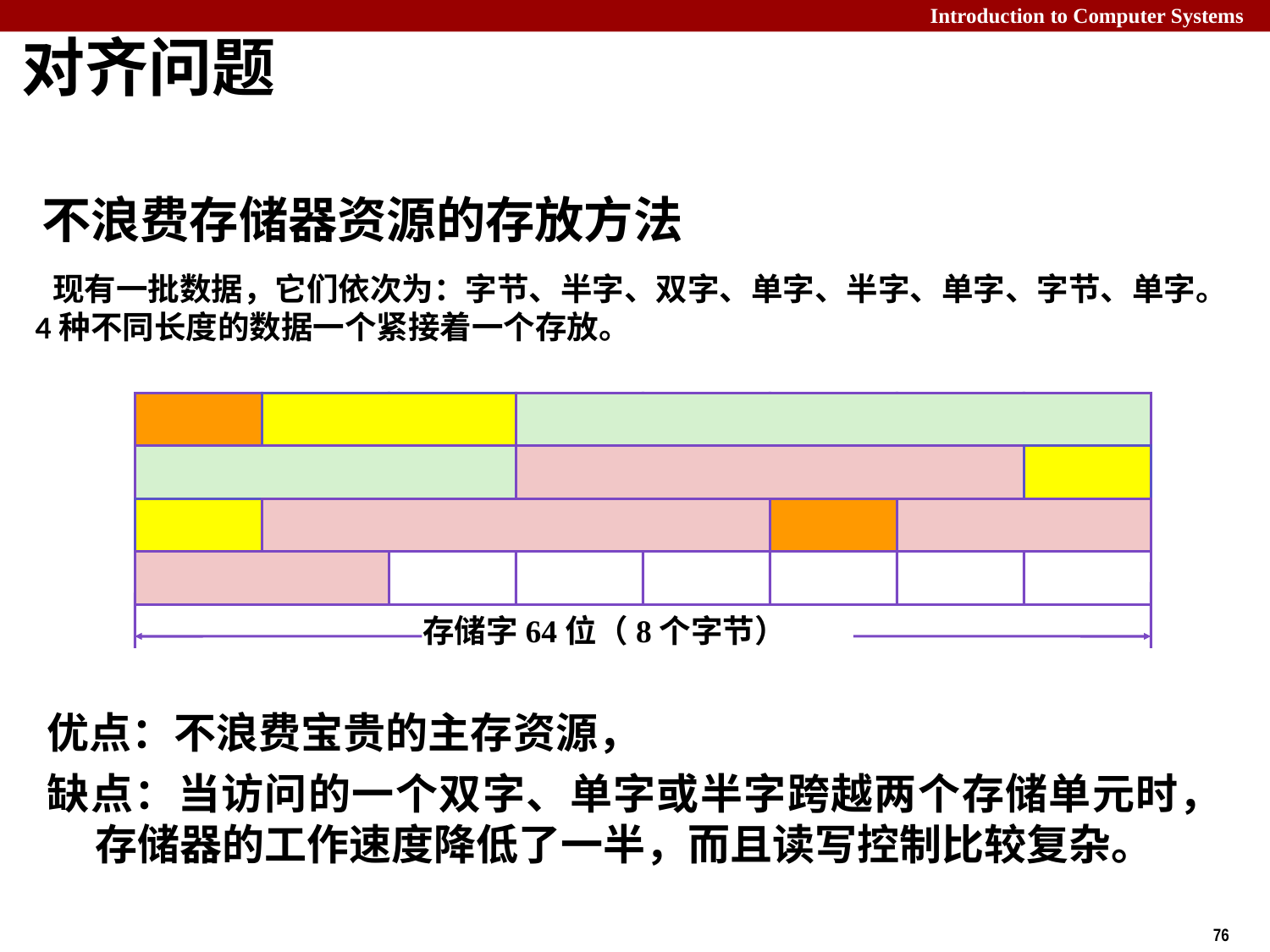

对齐问题
# 不浪费存储器资源的存放方法
        现有一批数据，它们依次为：字节、半字、双字、单字、半字、单字、字节、单字。4种不同长度的数据一个紧接着一个存放。

存储字64位（8个字节）

优点：不浪费宝贵的主存资源，
缺点：当访问的一个双字、单字或半字跨越两个存储单元时，存储器的工作速度降低了一半，而且读写控制比较复杂。